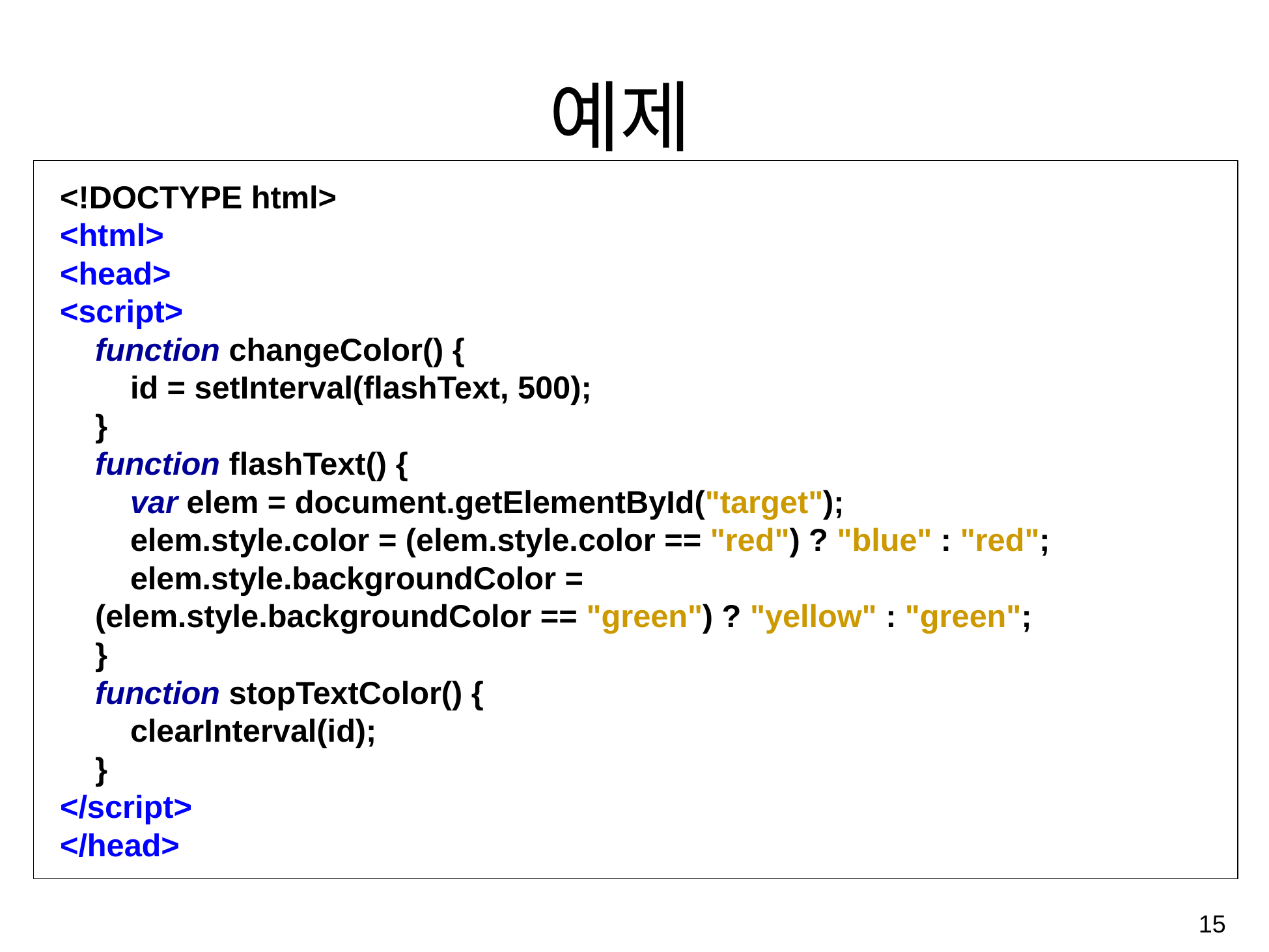

# 예제
<!DOCTYPE html>
<html>
<head>
<script>
    function changeColor() {
        id = setInterval(flashText, 500);
    }
    function flashText() {
        var elem = document.getElementById("target");
        elem.style.color = (elem.style.color == "red") ? "blue" : "red";
        elem.style.backgroundColor =
    (elem.style.backgroundColor == "green") ? "yellow" : "green";
    }
    function stopTextColor() {
        clearInterval(id);
    }
</script>
</head>
15